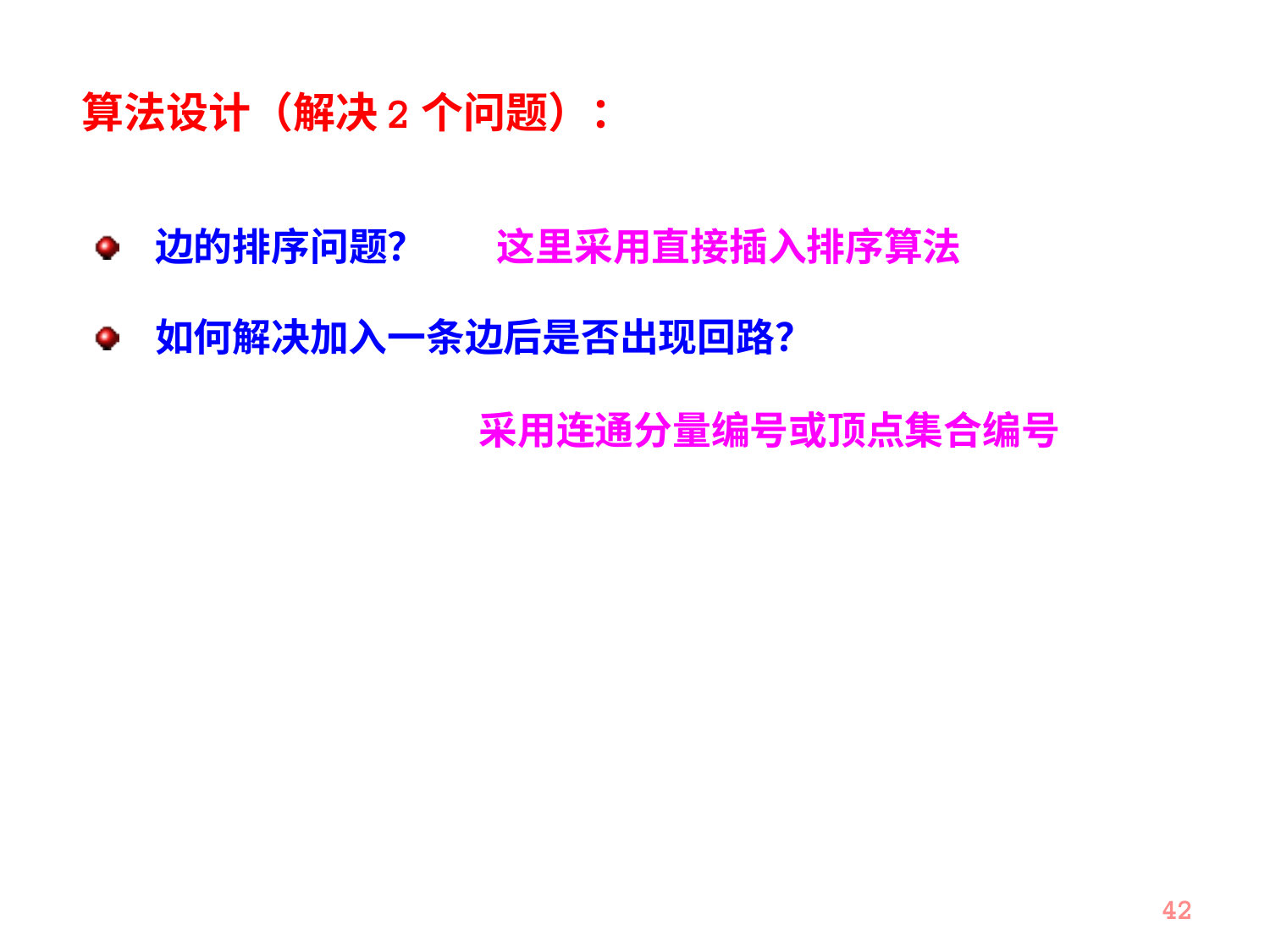

算法设计（解决2个问题）：
边的排序问题？
这里采用直接插入排序算法
如何解决加入一条边后是否出现回路？
采用连通分量编号或顶点集合编号
42